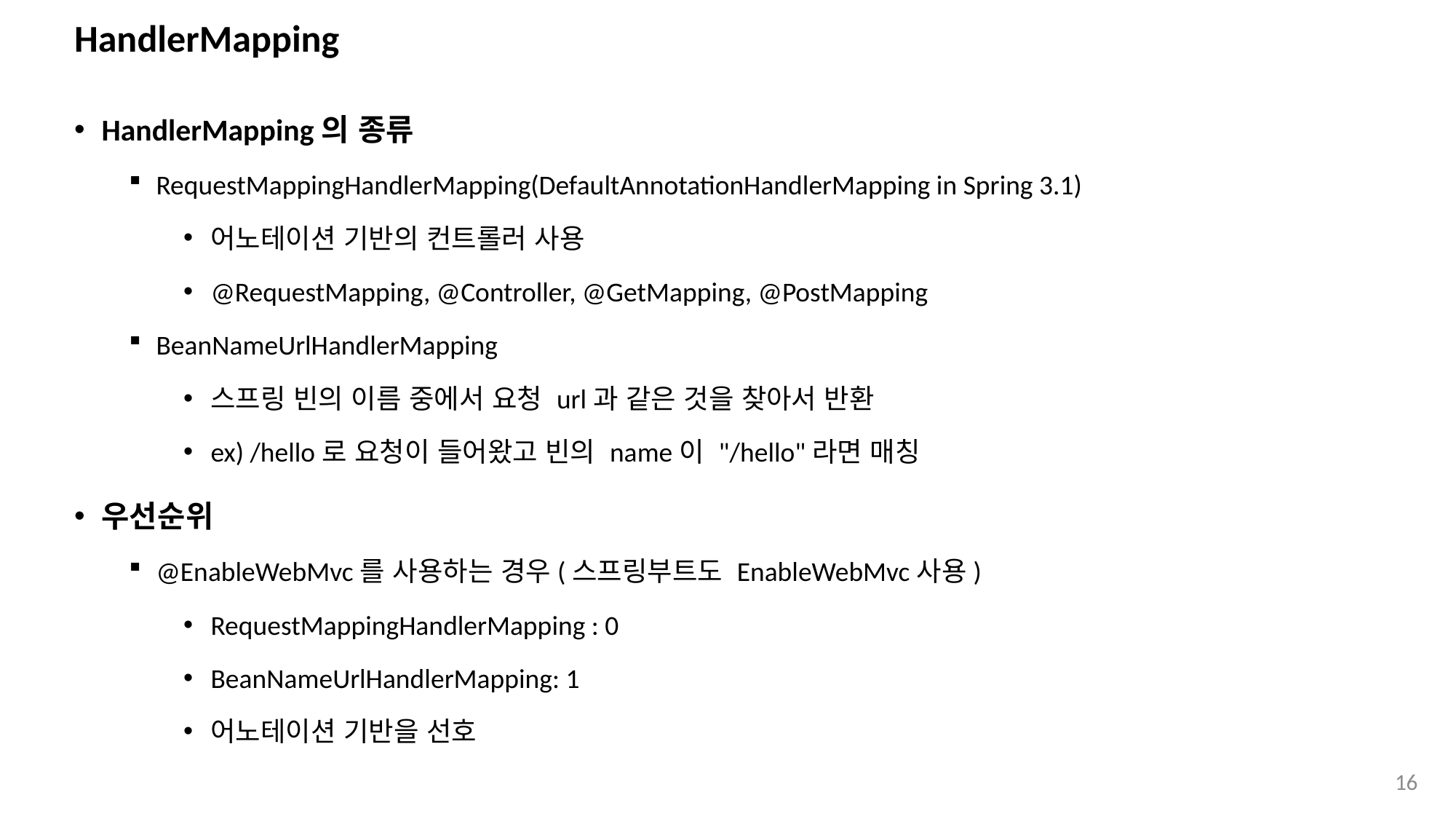

# HandlerMapping
HandlerMapping의 종류
RequestMappingHandlerMapping(DefaultAnnotationHandlerMapping in Spring 3.1)
어노테이션 기반의 컨트롤러 사용
@RequestMapping, @Controller, @GetMapping, @PostMapping
BeanNameUrlHandlerMapping
스프링 빈의 이름 중에서 요청 url과 같은 것을 찾아서 반환
ex) /hello로 요청이 들어왔고 빈의 name이 "/hello"라면 매칭
우선순위
@EnableWebMvc를 사용하는 경우(스프링부트도 EnableWebMvc사용)
RequestMappingHandlerMapping : 0
BeanNameUrlHandlerMapping: 1
어노테이션 기반을 선호

16